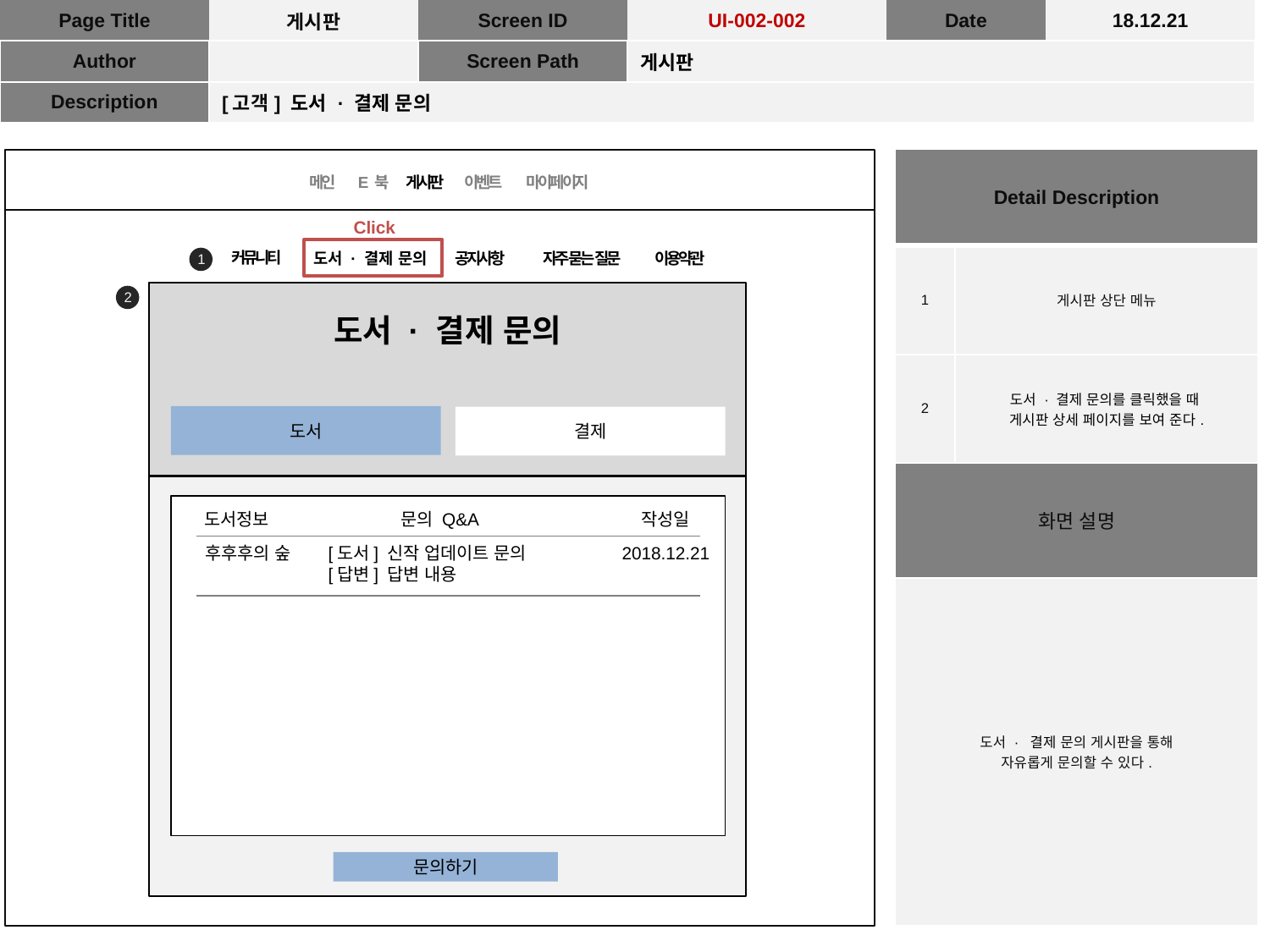

| Page Title | 게시판 | Screen ID | UI-002-002 | Date | 18.12.21 |
| --- | --- | --- | --- | --- | --- |
| Author |  | Screen Path | 게시판 |  |  |
| Description | [고객] 도서 · 결제 문의 |  |  |  |  |
| Detail Description |  |
| --- | --- |
| 1 | 게시판 상단 메뉴 |
| 2 | 도서 · 결제 문의를 클릭했을 때 게시판 상세 페이지를 보여 준다. |
| 화면 설명 |  |
| 도서 · 결제 문의 게시판을 통해 자유롭게 문의할 수 있다. |  |

E 북
메인
마이페이지
게시판
이벤트

Click

커뮤니티
자주 묻는 질문
도서 · 결제 문의
공지사항
이용약관
1

2

도서 · 결제 문의
도서
결제

도서정보
문의 Q&A
작성일
2018.12.21
후후후의 숲
[도서] 신작 업데이트 문의
[답변] 답변 내용
문의하기